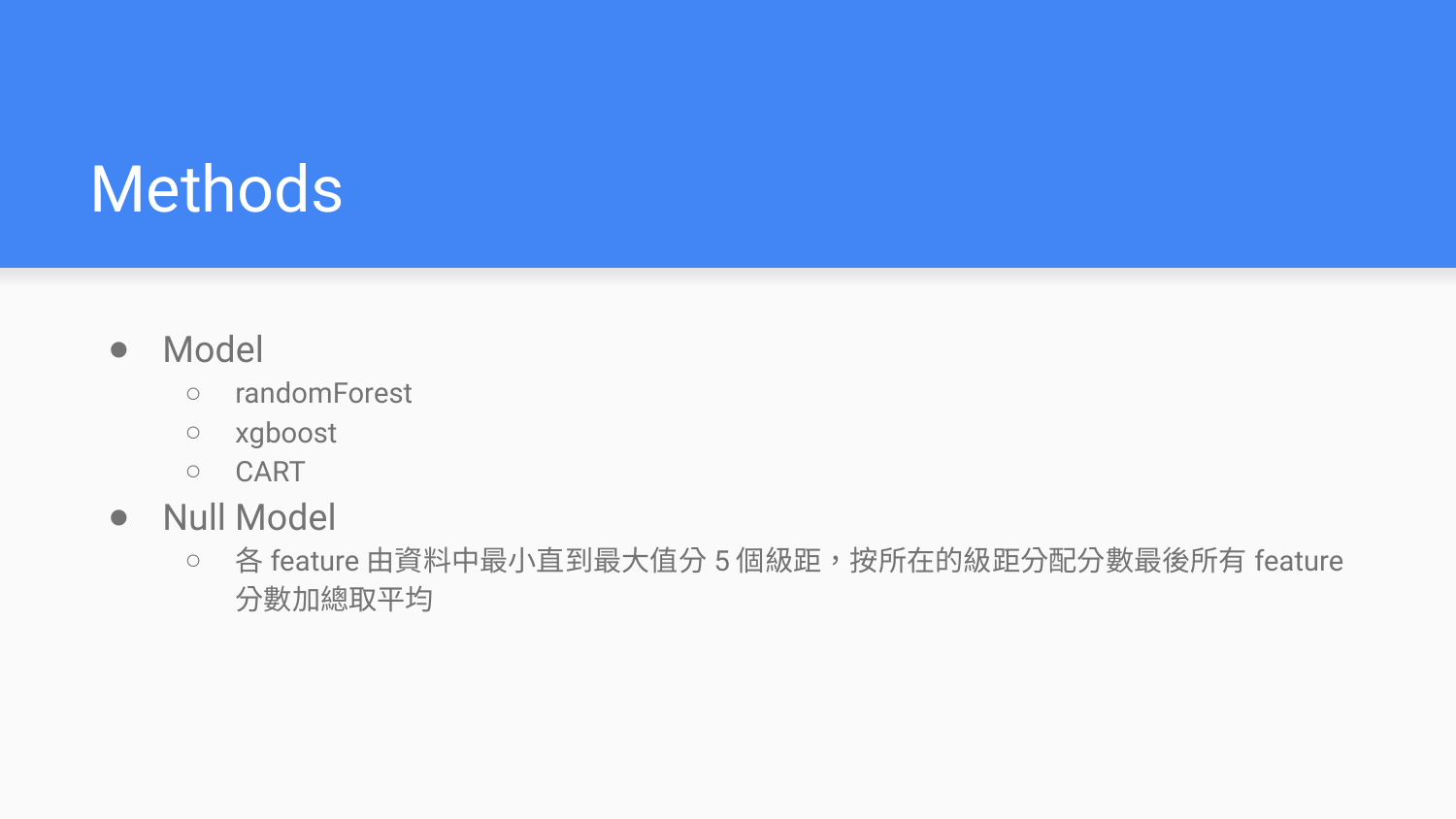

# Methods
Model
randomForest
xgboost
CART
Null Model
各feature由資料中最小直到最大值分5個級距，按所在的級距分配分數最後所有feature分數加總取平均